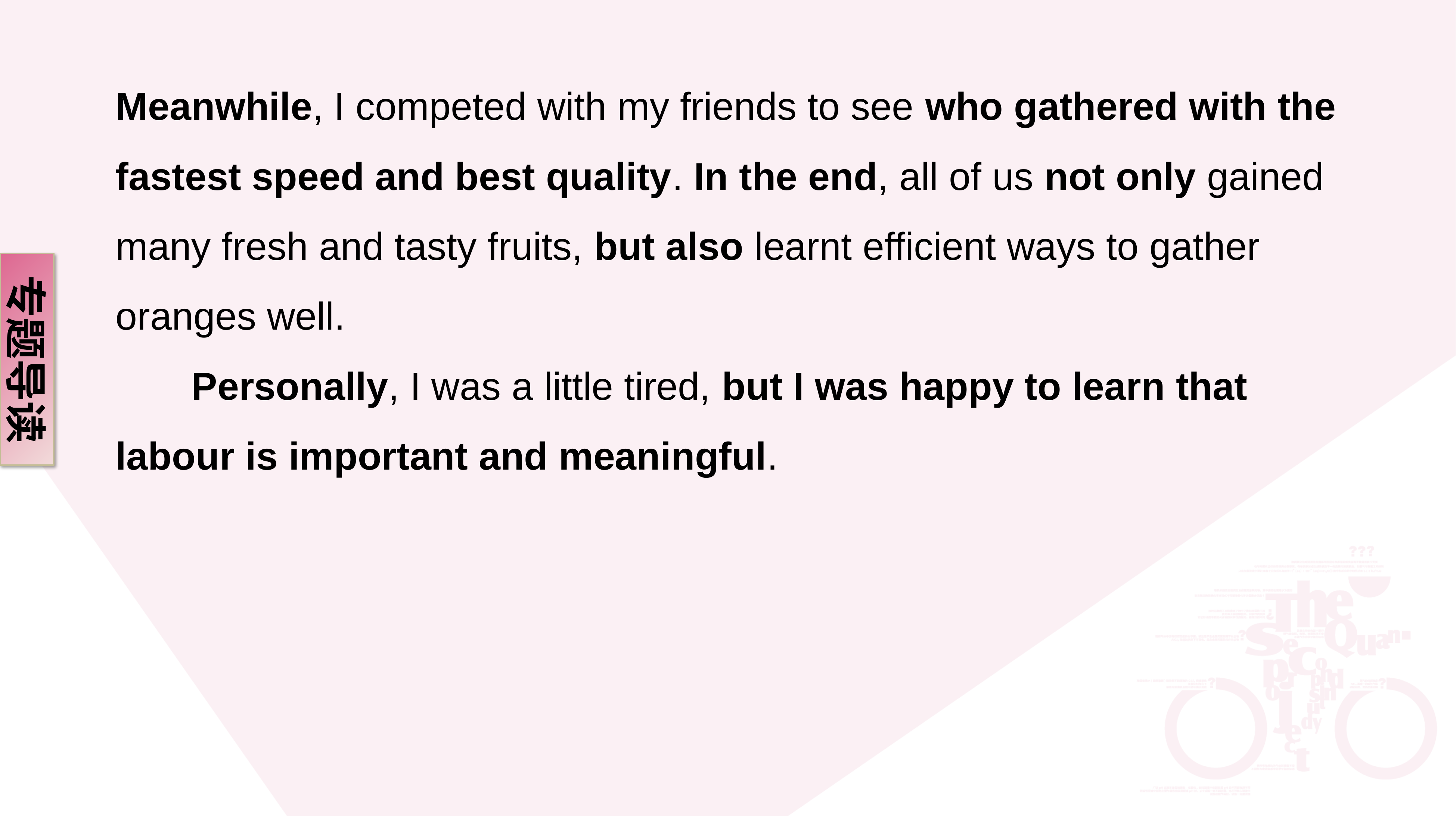

Meanwhile, I competed with my friends to see who gathered with the fastest speed and best quality. In the end, all of us not only gained many fresh and tasty fruits, but also learnt efficient ways to gather oranges well.
       Personally, I was a little tired, but I was happy to learn that labour is important and meaningful.
专题导读